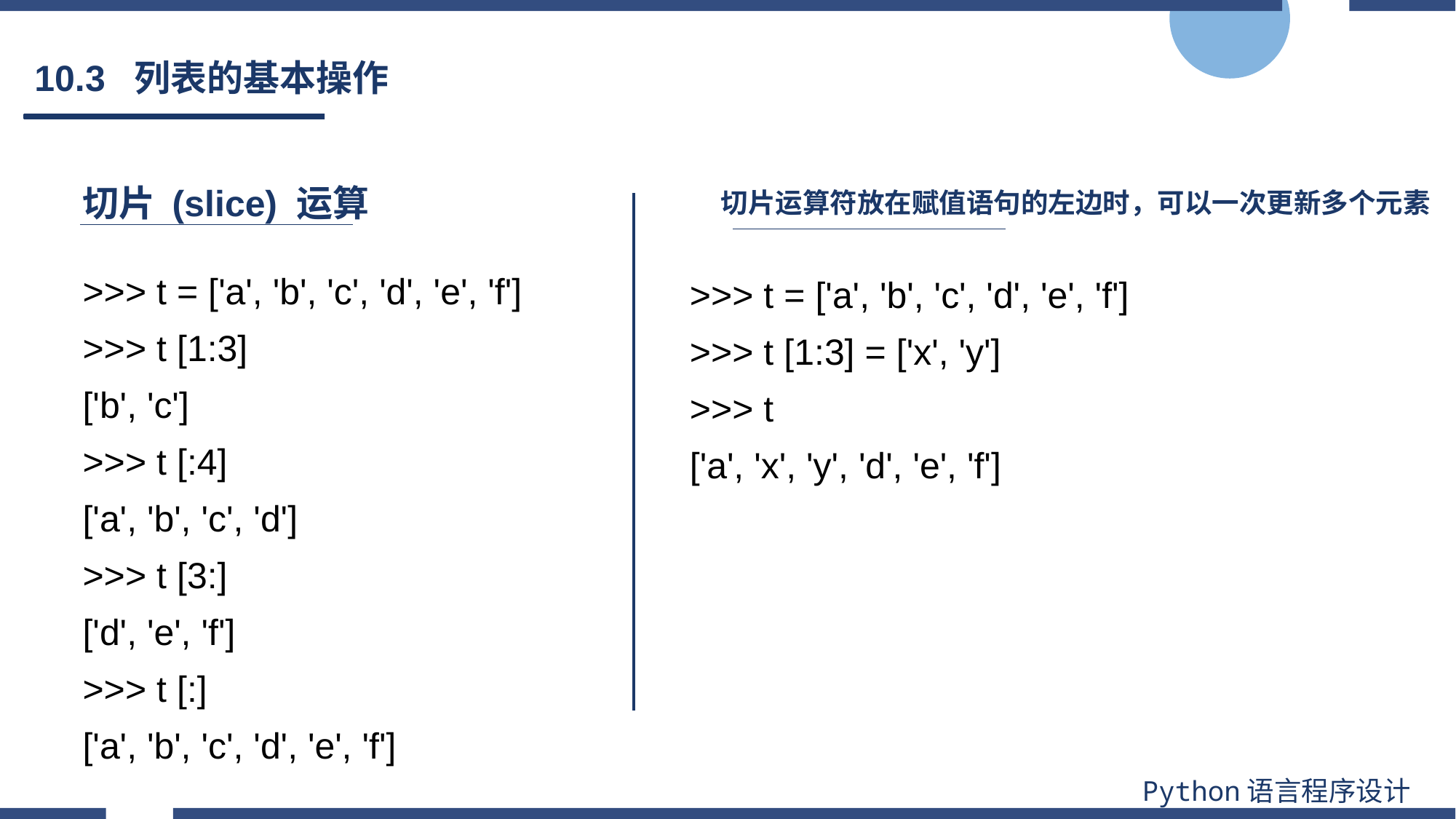

# 10.3  列表的基本操作
切片 (slice) 运算
切片运算符放在赋值语句的左边时，可以一次更新多个元素
>>> t = ['a', 'b', 'c', 'd', 'e', 'f']
>>> t [1:3]
['b', 'c']
>>> t [:4]
['a', 'b', 'c', 'd']
>>> t [3:]
['d', 'e', 'f']
>>> t [:]
['a', 'b', 'c', 'd', 'e', 'f']

>>> t = ['a', 'b', 'c', 'd', 'e', 'f']
>>> t [1:3] = ['x', 'y']
>>> t
['a', 'x', 'y', 'd', 'e', 'f']